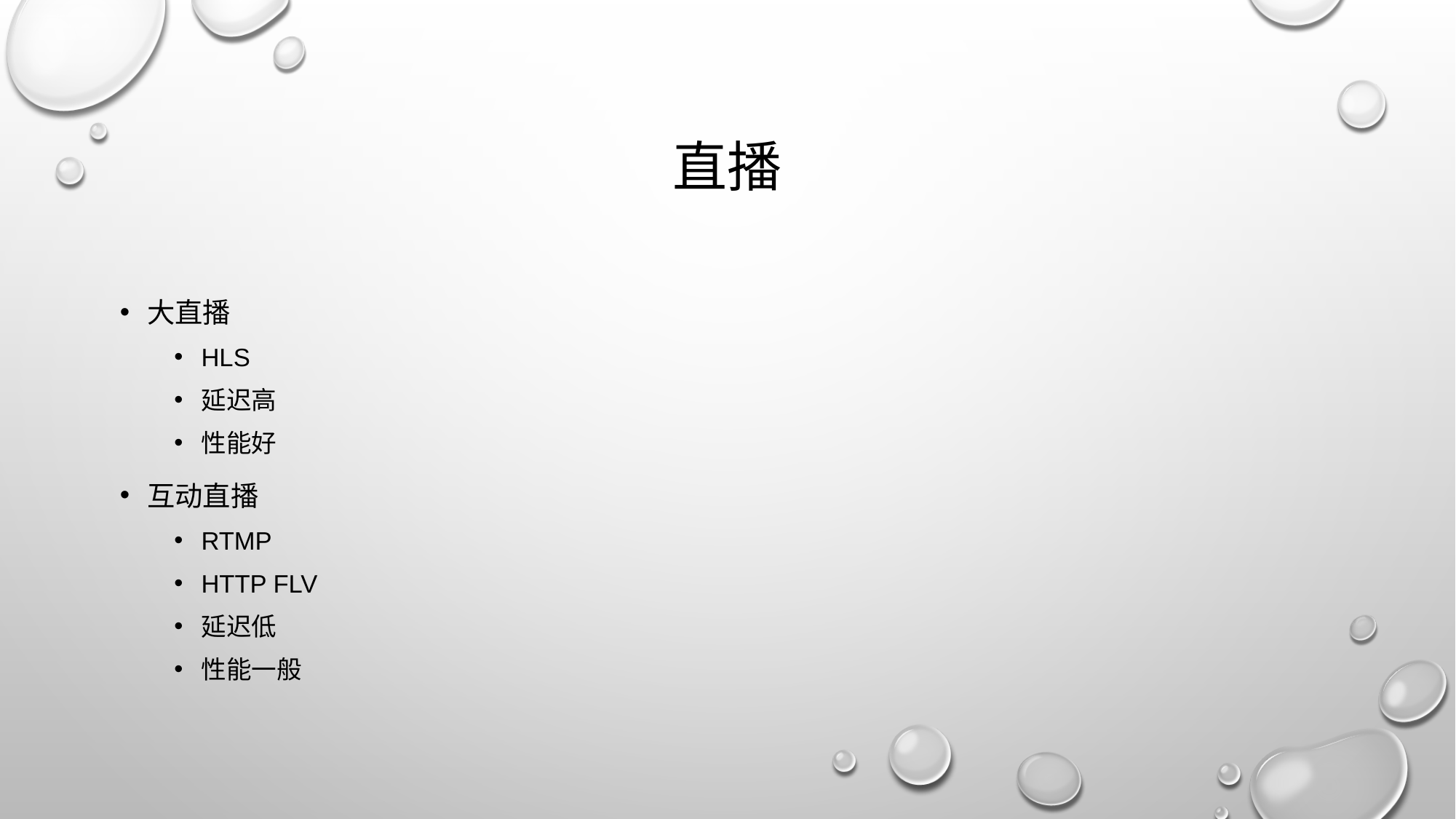

# 直播
大直播
HLS
延迟高
性能好
互动直播
RTMP
HTTP flv
延迟低
性能一般